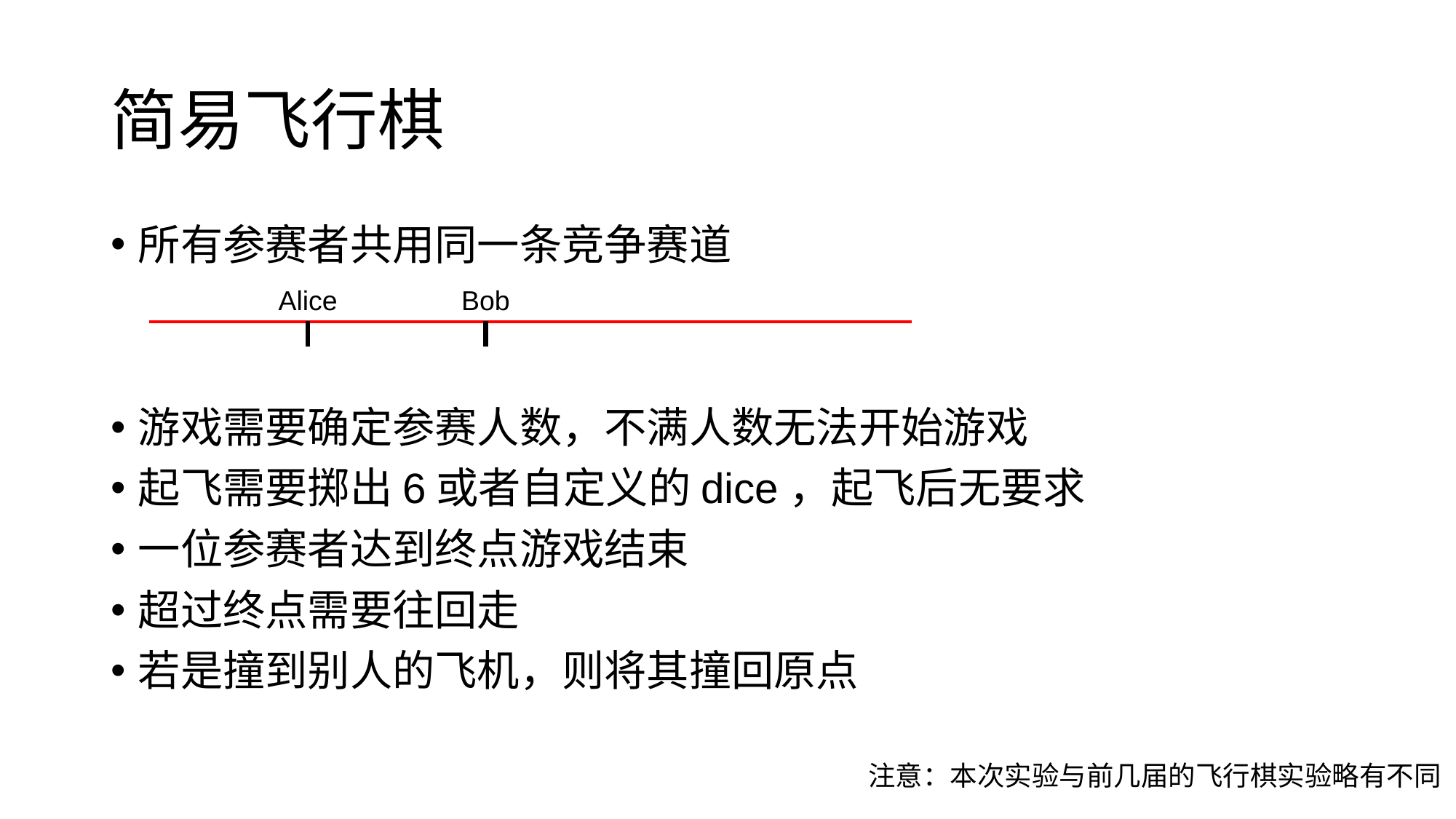

# 简易飞行棋
所有参赛者共用同一条竞争赛道

游戏需要确定参赛人数，不满人数无法开始游戏
起飞需要掷出6或者自定义的dice，起飞后无要求
一位参赛者达到终点游戏结束
超过终点需要往回走
若是撞到别人的飞机，则将其撞回原点
Alice
Bob
注意：本次实验与前几届的飞行棋实验略有不同